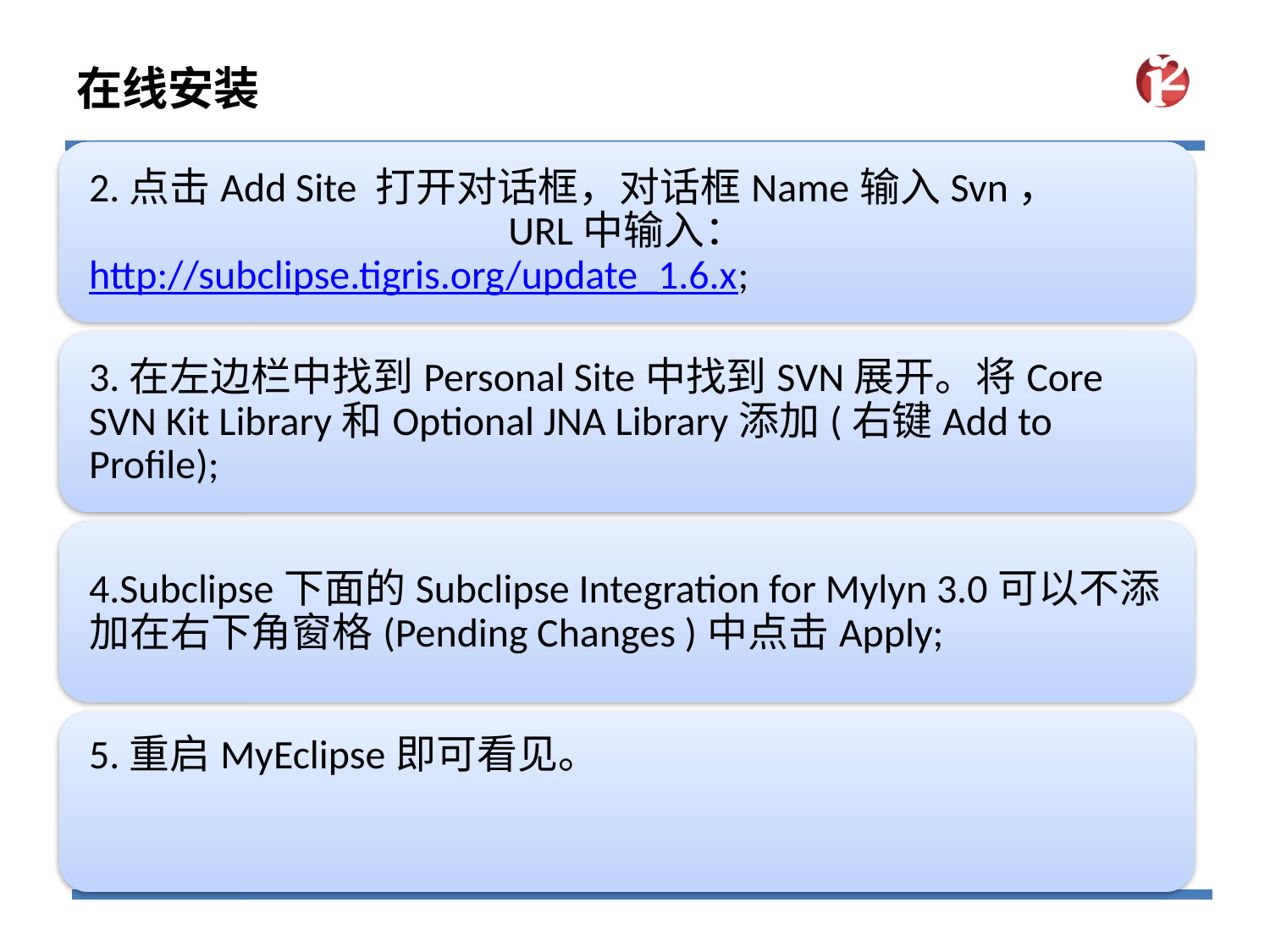

# 在线安装
2.点击Add Site 打开对话框，对话框Name输入Svn，	                                                     URL中输入：http://subclipse.tigris.org/update_1.6.x;
3.在左边栏中找到Personal Site中找到SVN展开。将Core SVN Kit Library和Optional JNA Library添加(右键Add to Profile);
4.Subclipse下面的Subclipse Integration for Mylyn 3.0可以不添加在右下角窗格(Pending Changes )中点击Apply;
5.重启MyEclipse即可看见。